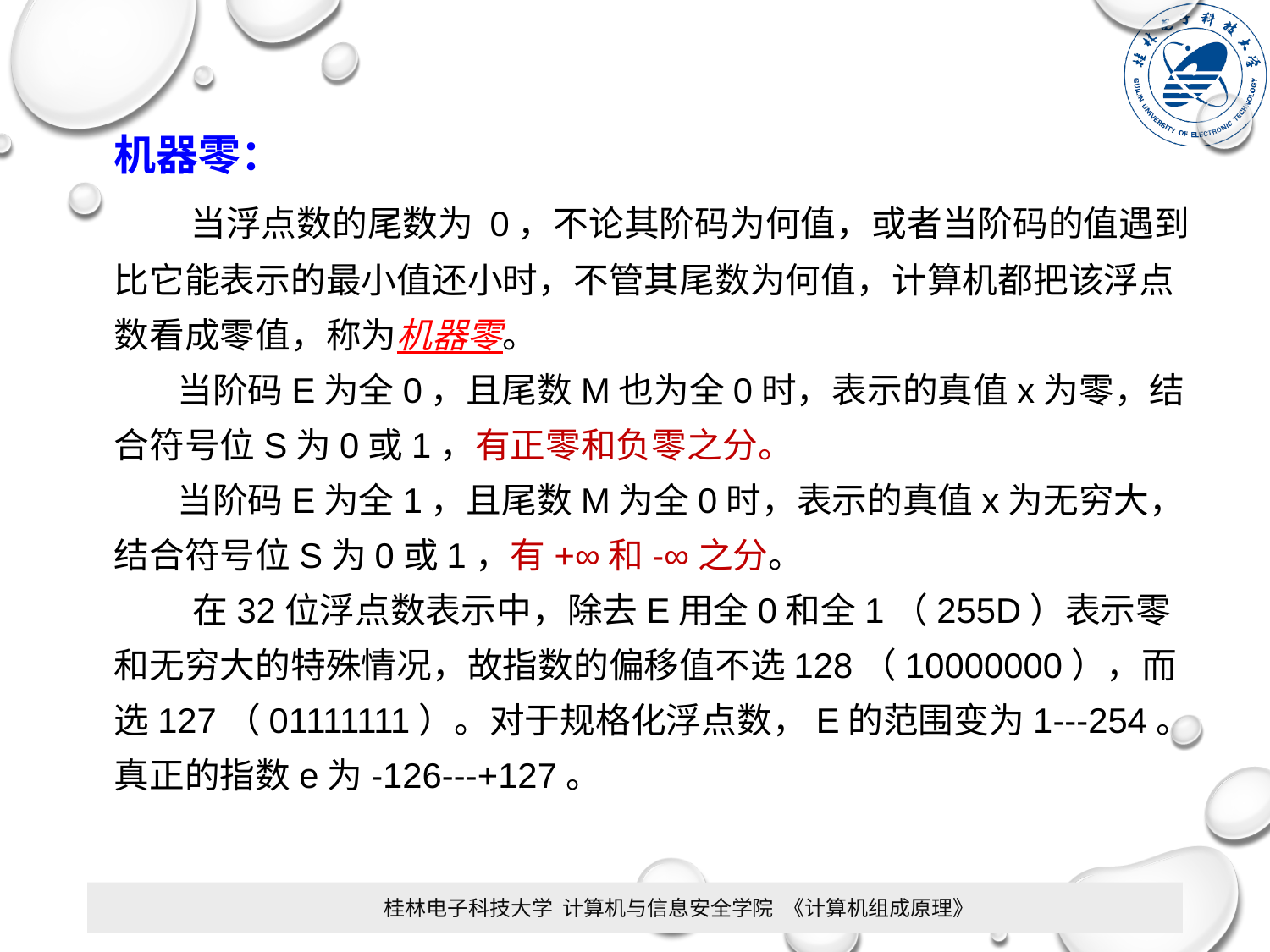

机器零：
       当浮点数的尾数为 0，不论其阶码为何值，或者当阶码的值遇到比它能表示的最小值还小时，不管其尾数为何值，计算机都把该浮点数看成零值，称为机器零。
       当阶码E为全0，且尾数M也为全0时，表示的真值x为零，结合符号位S为0或1，有正零和负零之分。
       当阶码E为全1，且尾数M为全0时，表示的真值x为无穷大，结合符号位S为0或1，有+∞和-∞之分。
         在32位浮点数表示中，除去E用全0和全1（255D）表示零和无穷大的特殊情况，故指数的偏移值不选128（10000000），而选127（01111111）。对于规格化浮点数，E的范围变为1---254。真正的指数e为-126---+127。
桂林电子科技大学  计算机与信息安全学院  《计算机组成原理》

9